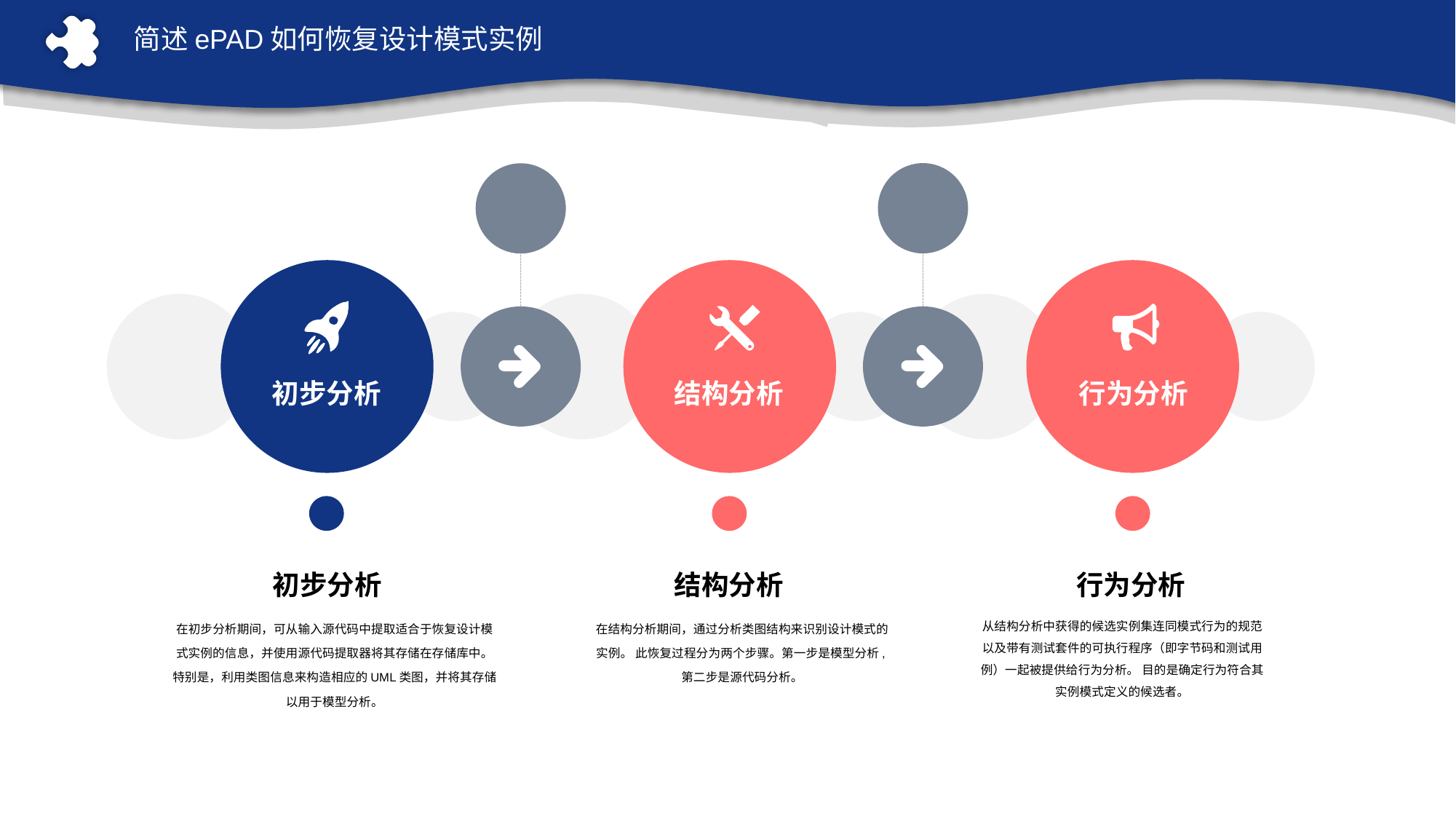

简述ePAD如何恢复设计模式实例

初步分析
结构分析
行为分析

初步分析
在初步分析期间，可从输入源代码中提取适合于恢复设计模式实例的信息，并使用源代码提取器将其存储在存储库中。 特别是，利用类图信息来构造相应的UML类图，并将其存储以用于模型分析。
结构分析
在结构分析期间，通过分析类图结构来识别设计模式的实例。 此恢复过程分为两个步骤。第一步是模型分析,第二步是源代码分析。
行为分析
从结构分析中获得的候选实例集连同模式行为的规范以及带有测试套件的可执行程序（即字节码和测试用例）一起被提供给行为分析。 目的是确定行为符合其实例模式定义的候选者。